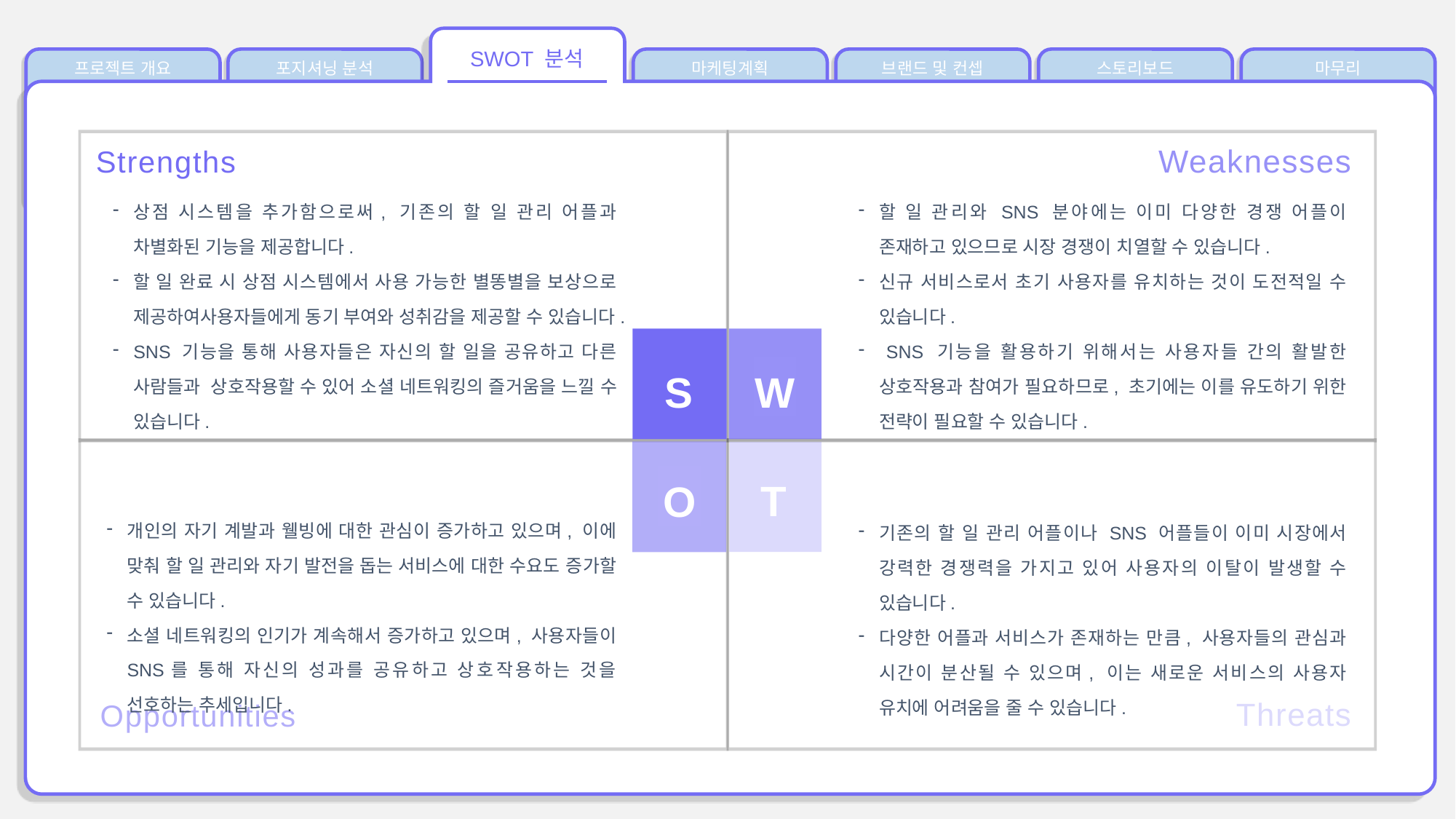

SWOT 분석
프로젝트 개요
포지셔닝 분석
마케팅계획
브랜드 및 컨셉
스토리보드
마무리

Strengths
Weaknesses
상점 시스템을 추가함으로써, 기존의 할 일 관리 어플과 차별화된 기능을 제공합니다.
할 일 완료 시 상점 시스템에서 사용 가능한 별똥별을 보상으로 제공하여사용자들에게 동기 부여와 성취감을 제공할 수 있습니다.
SNS 기능을 통해 사용자들은 자신의 할 일을 공유하고 다른 사람들과  상호작용할 수 있어 소셜 네트워킹의 즐거움을 느낄 수 있습니다.
할 일 관리와 SNS 분야에는 이미 다양한 경쟁 어플이 존재하고 있으므로 시장 경쟁이 치열할 수 있습니다.
신규 서비스로서 초기 사용자를 유치하는 것이 도전적일 수 있습니다.
 SNS 기능을 활용하기 위해서는 사용자들 간의 활발한 상호작용과 참여가 필요하므로, 초기에는 이를 유도하기 위한 전략이 필요할 수 있습니다.

S

W

O

T
개인의 자기 계발과 웰빙에 대한 관심이 증가하고 있으며, 이에 맞춰 할 일 관리와 자기 발전을 돕는 서비스에 대한 수요도 증가할 수 있습니다.
소셜 네트워킹의 인기가 계속해서 증가하고 있으며, 사용자들이 SNS를 통해 자신의 성과를 공유하고 상호작용하는 것을 선호하는 추세입니다.
기존의 할 일 관리 어플이나 SNS 어플들이 이미 시장에서 강력한 경쟁력을 가지고 있어 사용자의 이탈이 발생할 수 있습니다.
다양한 어플과 서비스가 존재하는 만큼, 사용자들의 관심과 시간이 분산될 수 있으며, 이는 새로운 서비스의 사용자 유치에 어려움을 줄 수 있습니다.
Opportunities
Threats